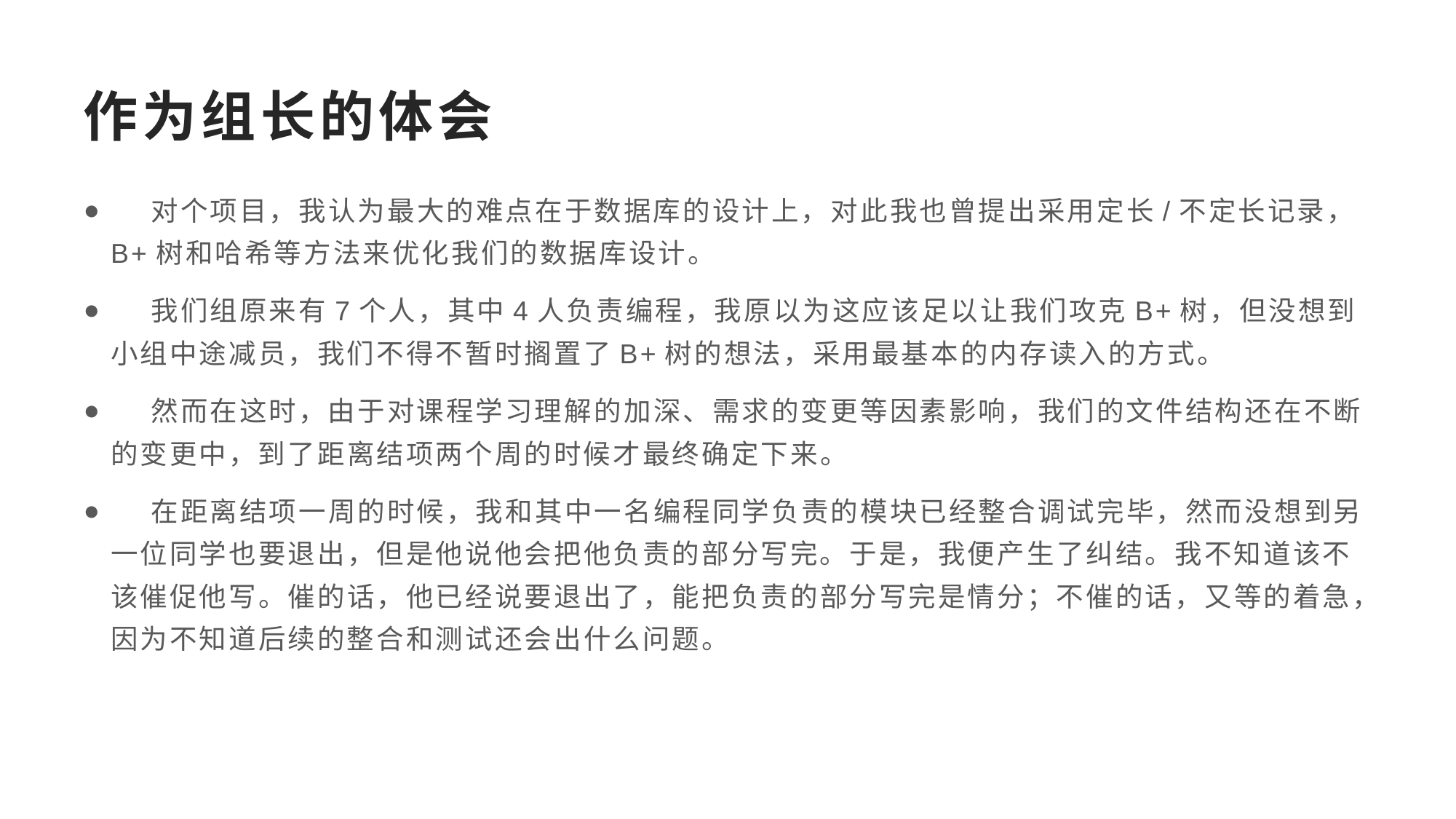

# 作为组长的体会
    对个项目，我认为最大的难点在于数据库的设计上，对此我也曾提出采用定长/不定长记录，B+树和哈希等方法来优化我们的数据库设计。
    我们组原来有7个人，其中4人负责编程，我原以为这应该足以让我们攻克B+树，但没想到小组中途减员，我们不得不暂时搁置了B+树的想法，采用最基本的内存读入的方式。
    然而在这时，由于对课程学习理解的加深、需求的变更等因素影响，我们的文件结构还在不断的变更中，到了距离结项两个周的时候才最终确定下来。
    在距离结项一周的时候，我和其中一名编程同学负责的模块已经整合调试完毕，然而没想到另一位同学也要退出，但是他说他会把他负责的部分写完。于是，我便产生了纠结。我不知道该不该催促他写。催的话，他已经说要退出了，能把负责的部分写完是情分；不催的话，又等的着急，因为不知道后续的整合和测试还会出什么问题。